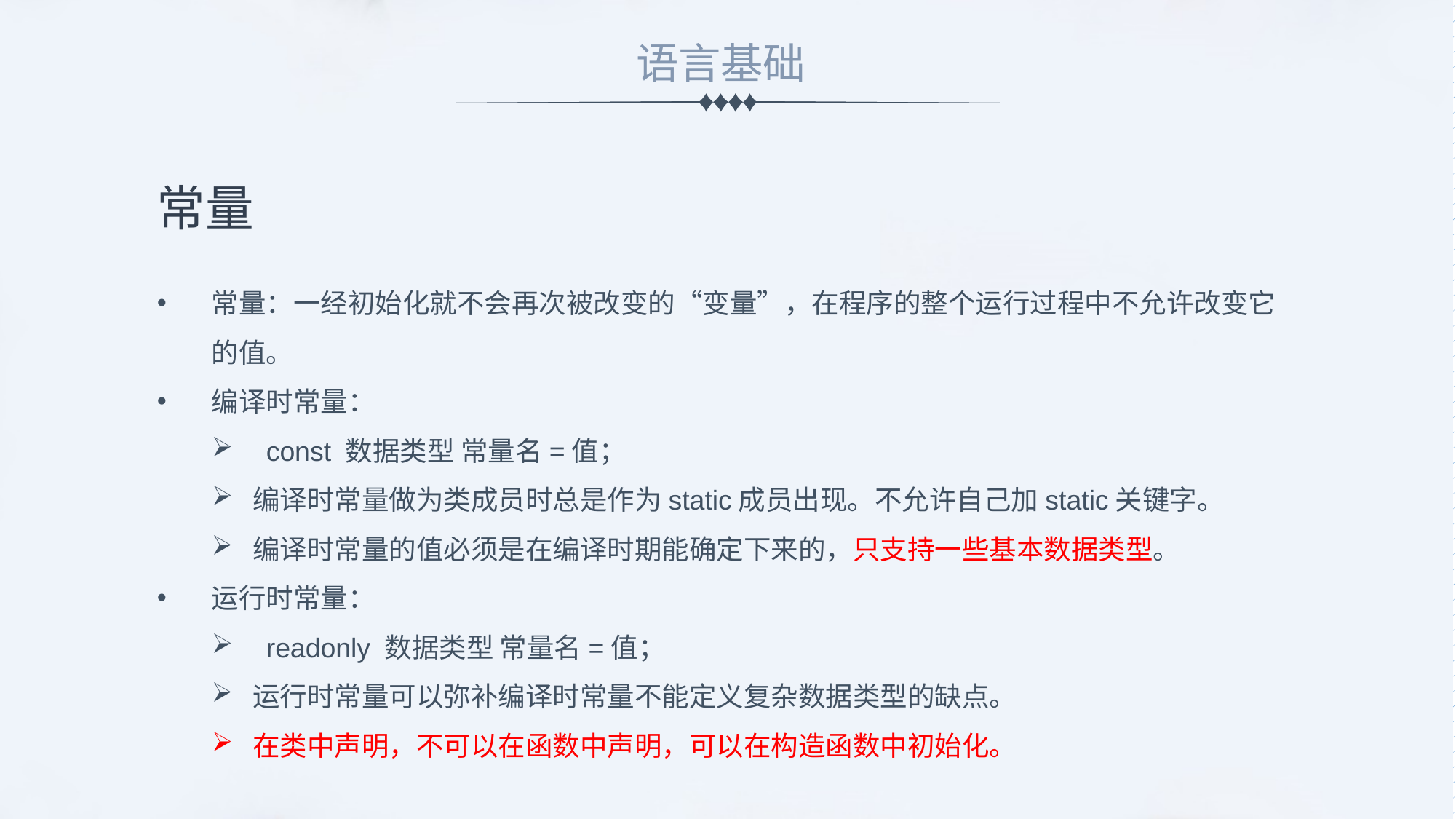

常量
常量：一经初始化就不会再次被改变的“变量”，在程序的整个运行过程中不允许改变它的值。
编译时常量：
const 数据类型 常量名=值；
编译时常量做为类成员时总是作为static成员出现。不允许自己加static关键字。
编译时常量的值必须是在编译时期能确定下来的，只支持一些基本数据类型。
运行时常量：
readonly 数据类型 常量名=值；
运行时常量可以弥补编译时常量不能定义复杂数据类型的缺点。
在类中声明，不可以在函数中声明，可以在构造函数中初始化。